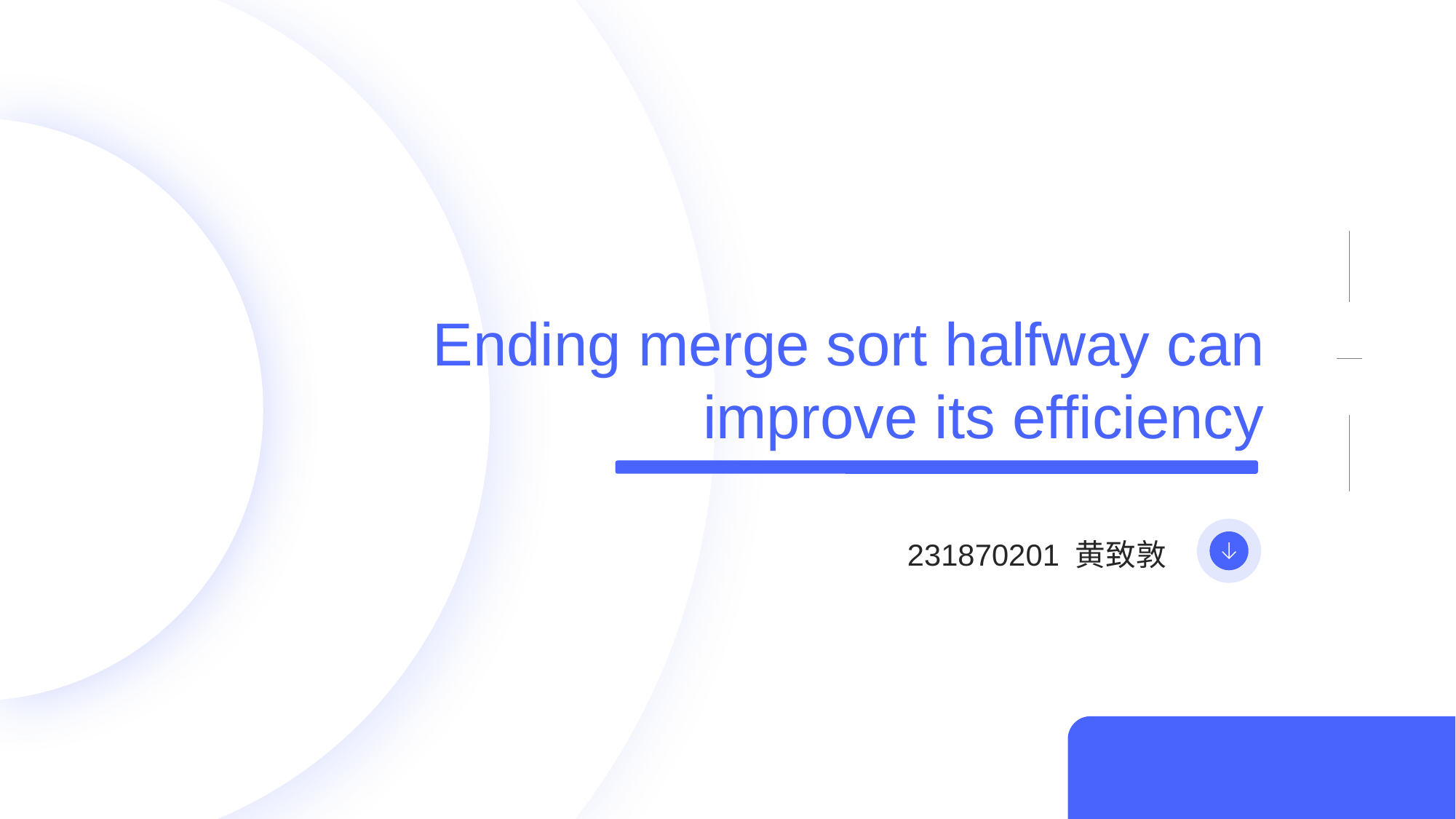

Ending merge sort halfway can improve its efficiency
231870201 黄致敦